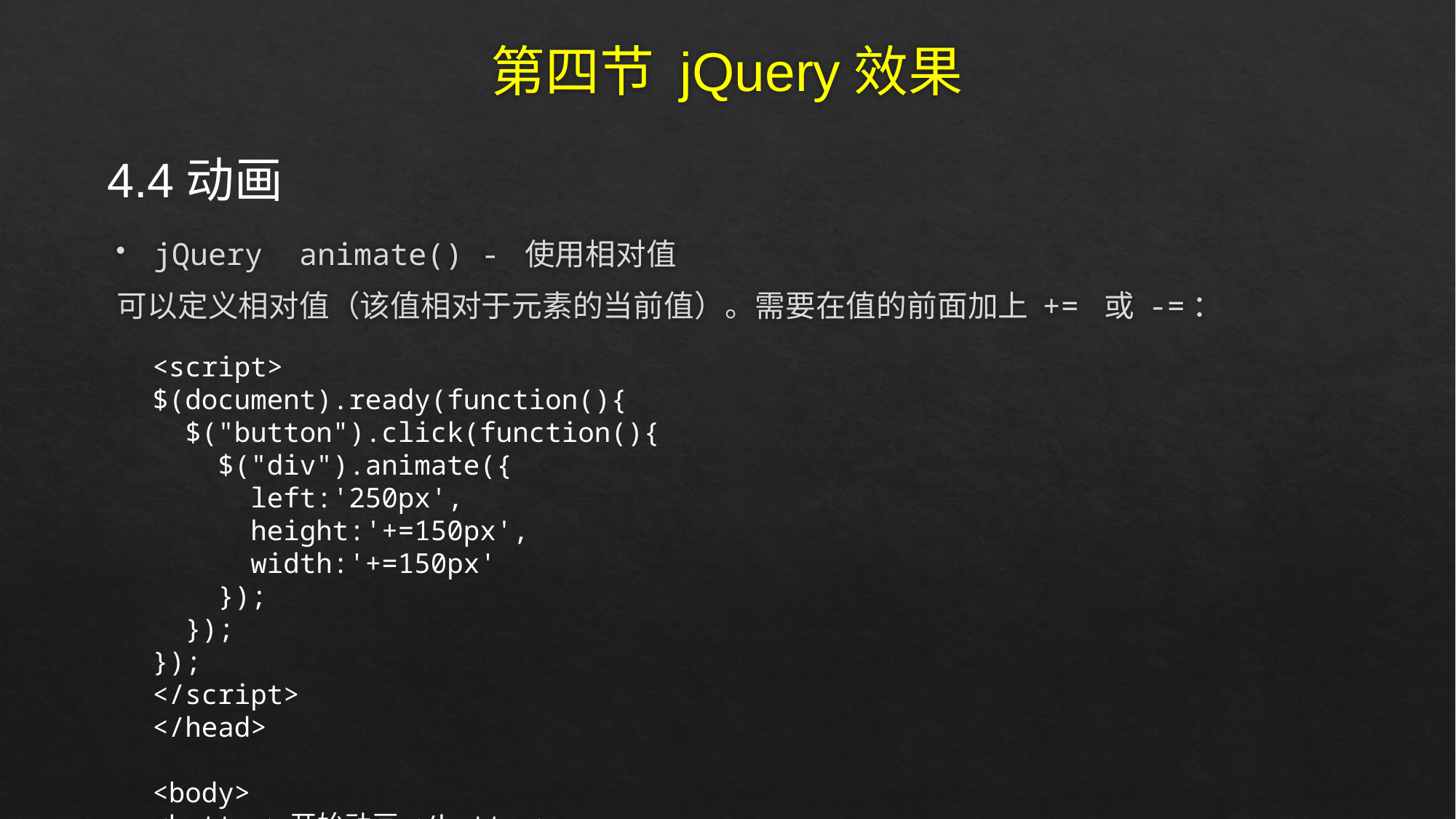

# 第四节 jQuery效果
4.4动画
jQuery  animate() - 使用相对值
可以定义相对值（该值相对于元素的当前值）。需要在值的前面加上 += 或 -=：
<script>
$(document).ready(function(){
  $("button").click(function(){
    $("div").animate({
      left:'250px',
      height:'+=150px',
      width:'+=150px'
    });
  });
});
</script>
</head>

<body>
<button>开始动画</button>
<p>默认情况下，所有的 HTML 元素有一个静态的位置，且是不可移动的。
如果需要改变为，我们需要将元素的 position 属性设置为 relative, fixed, 或 absolute!</p>
<div style="background:#98bf21;height:100px;width:100px;position:absolute;">
</div>

</body>